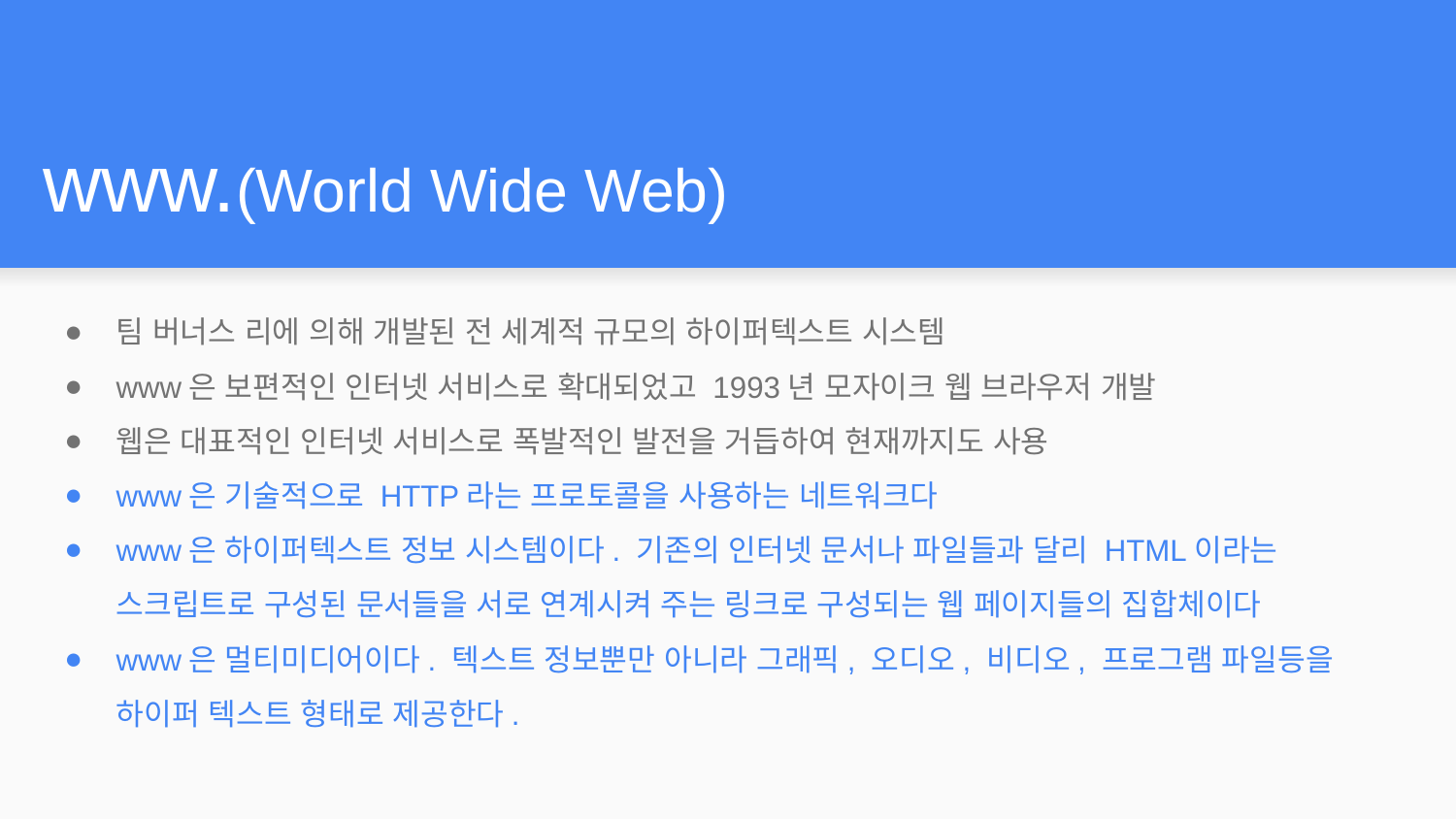

# www.(World Wide Web)
팀 버너스 리에 의해 개발된 전 세계적 규모의 하이퍼텍스트 시스템
www은 보편적인 인터넷 서비스로 확대되었고 1993년 모자이크 웹 브라우저 개발
웹은 대표적인 인터넷 서비스로 폭발적인 발전을 거듭하여 현재까지도 사용
www은 기술적으로 HTTP라는 프로토콜을 사용하는 네트워크다
www은 하이퍼텍스트 정보 시스템이다. 기존의 인터넷 문서나 파일들과 달리 HTML이라는 스크립트로 구성된 문서들을 서로 연계시켜 주는 링크로 구성되는 웹 페이지들의 집합체이다
www은 멀티미디어이다. 텍스트 정보뿐만 아니라 그래픽, 오디오, 비디오, 프로그램 파일등을 하이퍼 텍스트 형태로 제공한다.